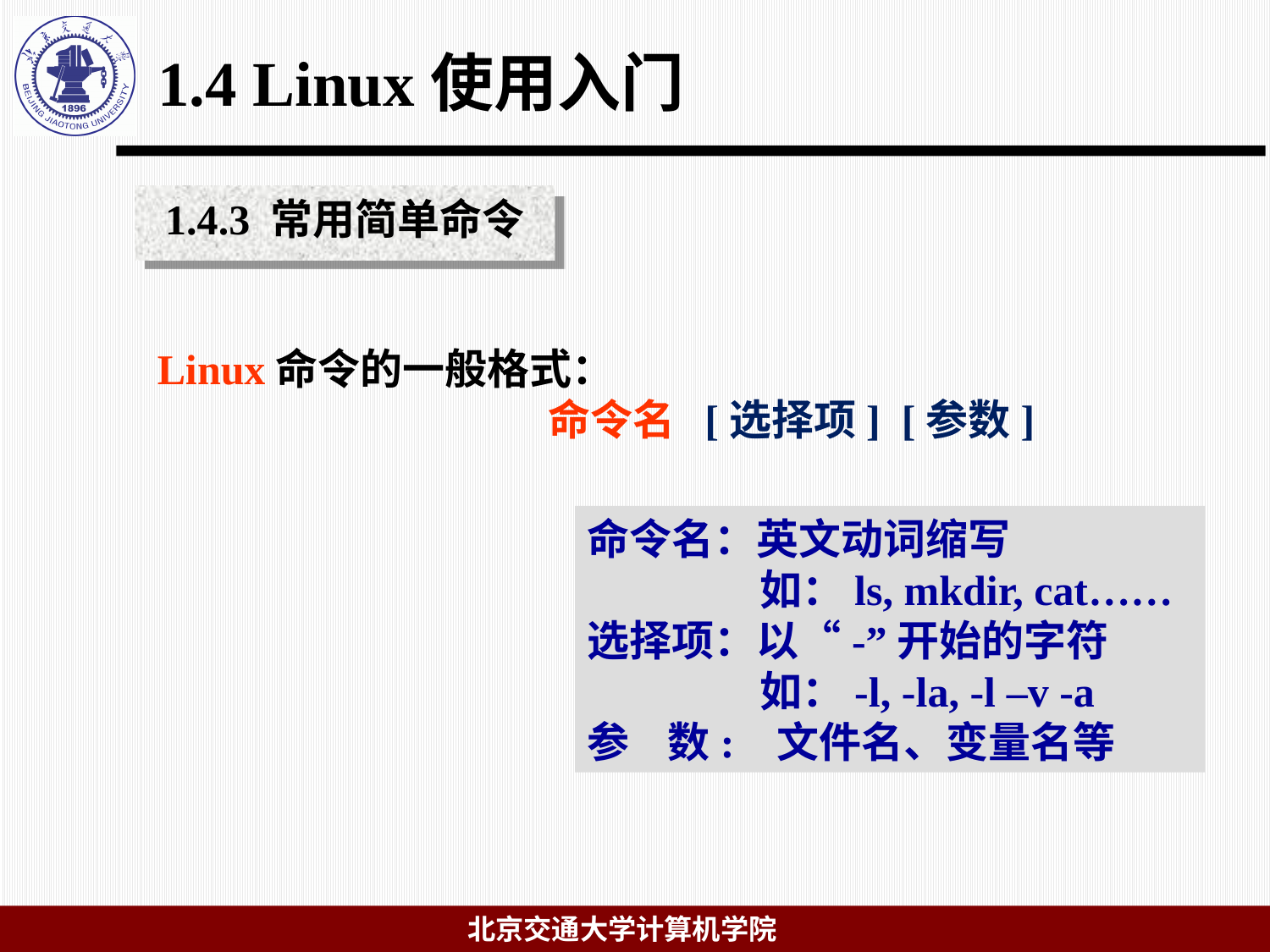

# 1.4 Linux使用入门
1.4.3 常用简单命令
Linux命令的一般格式：
                                        命令名  [选择项]  [参数]
命令名：英文动词缩写
                 如：ls, mkdir, cat……
选择项：以“-”开始的字符
                 如：-l, -la, -l –v -a
参    数:   文件名、变量名等